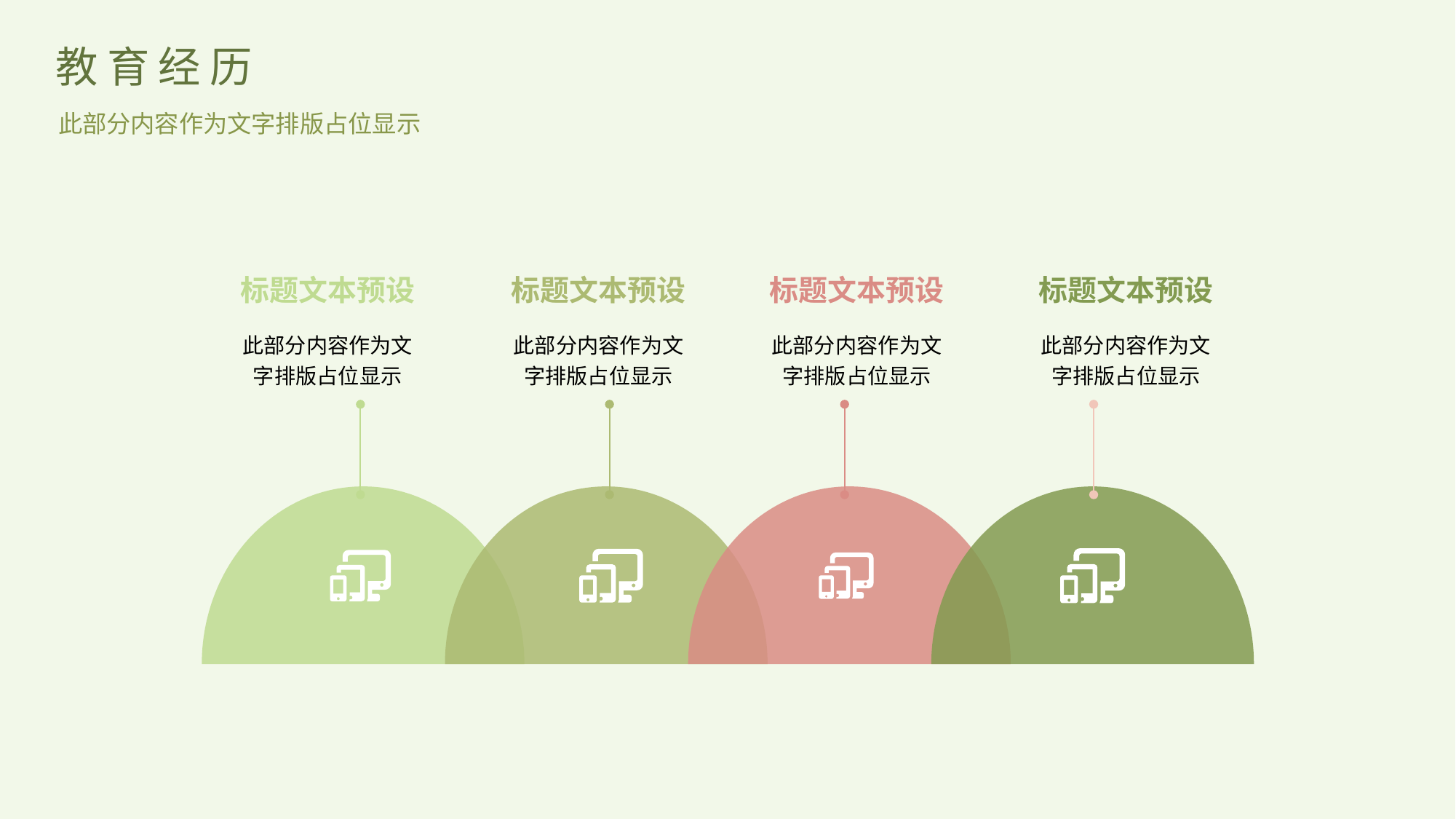

教育经历
此部分内容作为文字排版占位显示
标题文本预设
此部分内容作为文字排版占位显示
标题文本预设
此部分内容作为文字排版占位显示
标题文本预设
此部分内容作为文字排版占位显示
标题文本预设
此部分内容作为文字排版占位显示